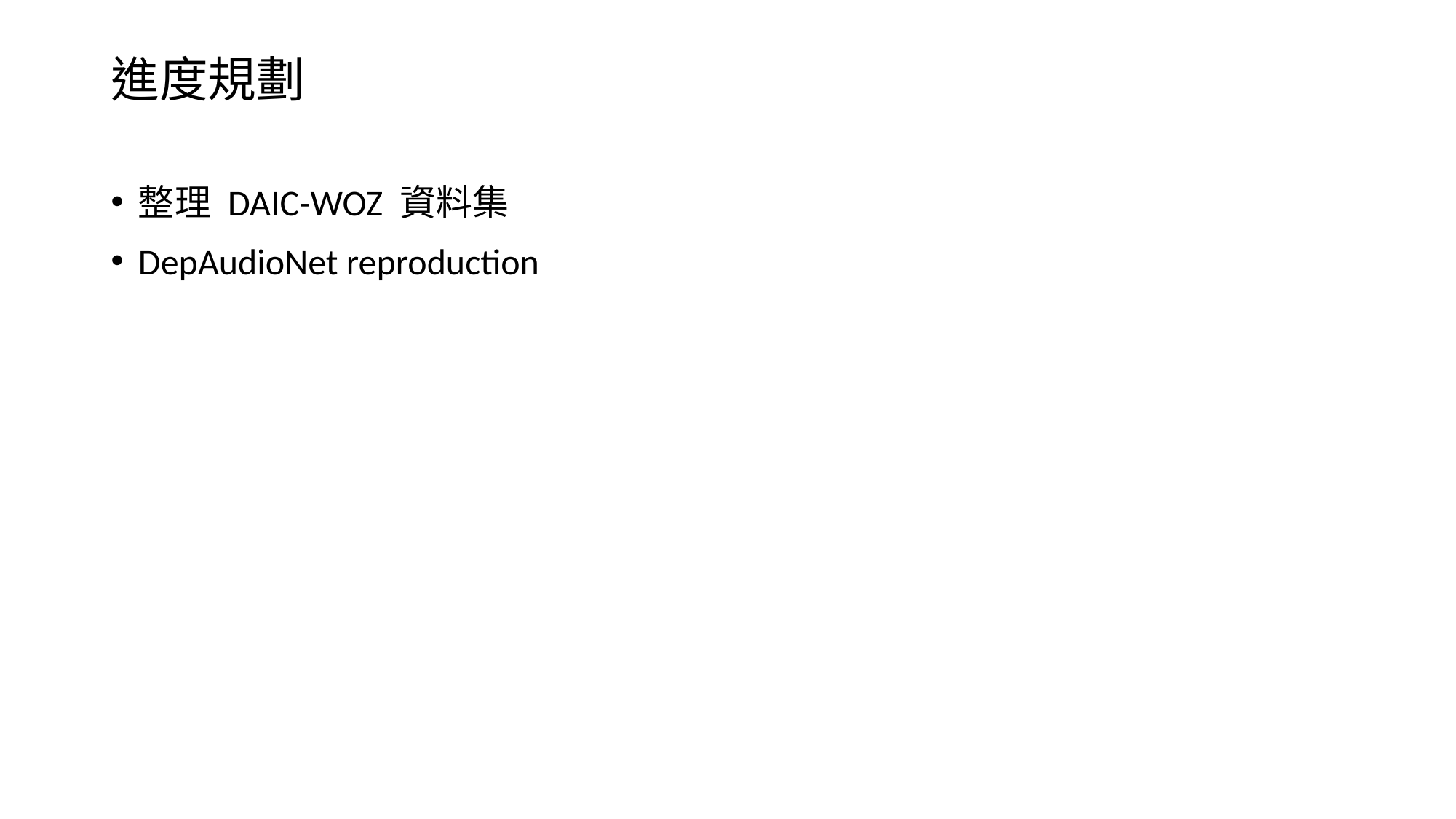

# 進度規劃

整理 DAIC-WOZ 資料集
DepAudioNet reproduction